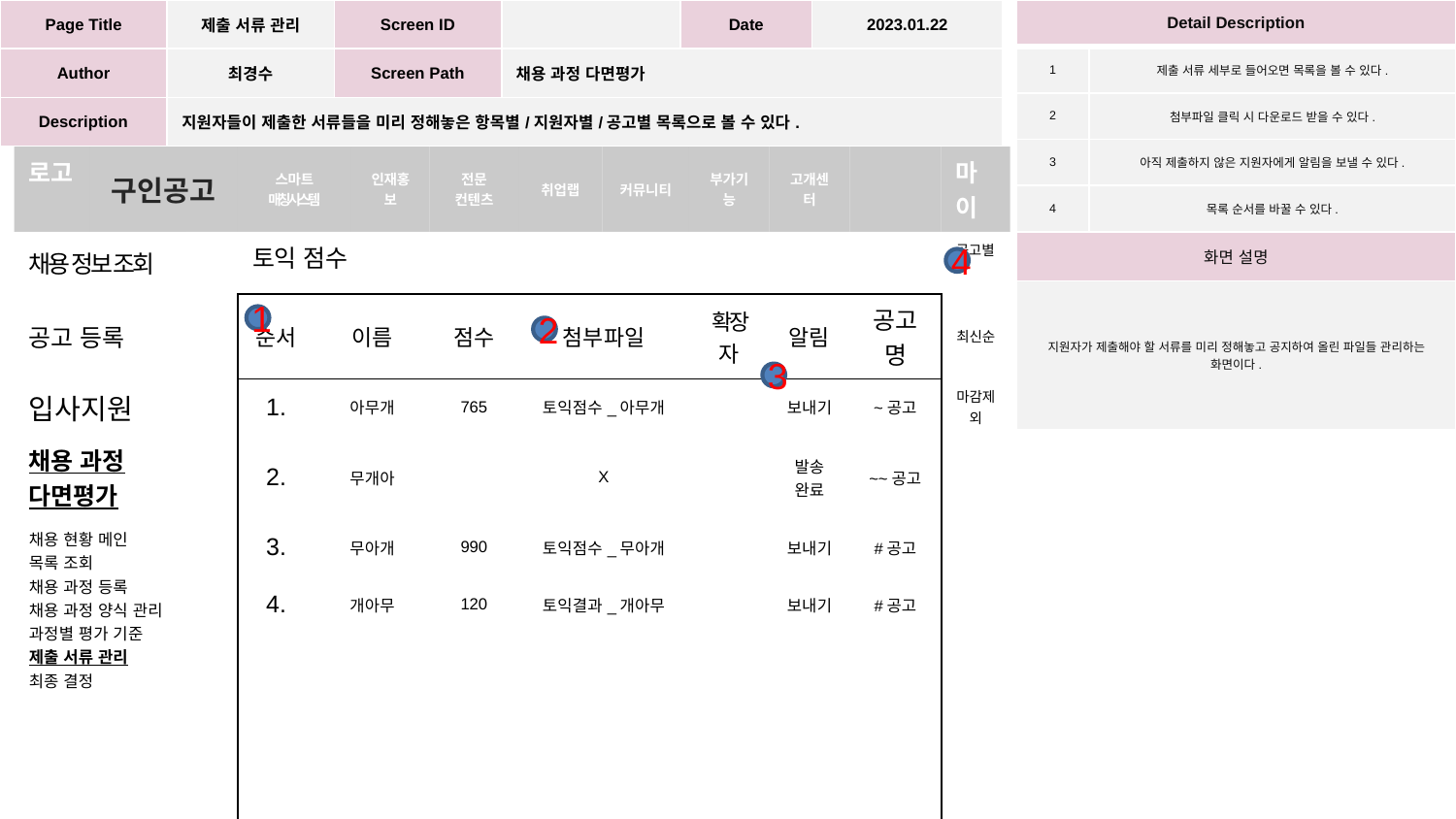

| Page Title | 제출 서류 관리 | Screen ID |  | Date | 2023.01.22 |
| --- | --- | --- | --- | --- | --- |
| Author | 최경수 | Screen Path | 채용 과정 다면평가 |  |  |
| Description | 지원자들이 제출한 서류들을 미리 정해놓은 항목별/지원자별/공고별 목록으로 볼 수 있다. |  |  |  |  |
| Detail Description |  |
| --- | --- |
| 1 | 제출 서류 세부로 들어오면 목록을 볼 수 있다. |
| 2 | 첨부파일 클릭 시 다운로드 받을 수 있다. |
| 3 | 아직 제출하지 않은 지원자에게 알림을 보낼 수 있다. |
| 4 | 목록 순서를 바꿀 수 있다. |
| 화면 설명 |  |
| 지원자가 제출해야 할 서류를 미리 정해놓고 공지하여 올린 파일들 관리하는 화면이다. |  |
| 로고 | 구인공고 | 구인공고 | 스마트 매칭시스템 |  | 인재홍보 | 전문 컨텐츠 | 취업랩 | 커뮤니티 | 부가기능 | 고개센터 |  | 마이 |
| --- | --- | --- | --- | --- | --- | --- | --- | --- | --- | --- | --- | --- |
| 채용 정보 조회 |  |  | 토익 점수 |  |  |  |  |  |  |  |  | 공고별 |
| 공고 등록 |  |  | 순서 | 이름 | 이름 | 점수 | 첨부파일 |  | 확장자 | 알림 | 공고명 | 최신순 |
| 입사지원 |  |  | 1. | 아무개 | 아무개 | 765 | 토익점수\_아무개 |  |  | 보내기 | ~공고 | 마감제외 |
| 채용 과정 다면평가 |  |  | 2. | 무개아 |  |  | X |  |  | 발송 완료 | ~~공고 |  |
| 채용 현황 메인 목록 조회 채용 과정 등록 채용 과정 양식 관리 과정별 평가 기준 제출 서류 관리 최종 결정 |  |  | 3. | 무아개 |  | 990 | 토익점수\_무아개 |  |  | 보내기 | #공고 |  |
|  |  |  | 4. | 개아무 |  | 120 | 토익결과\_개아무 |  |  | 보내기 | #공고 |  |
|  |  |  |  |  |  |  |  |  |  |  |  |  |
|  |  |  |  |  |  |  |  |  |  |  |  |  |
|  |  |  |  |  |  |  |  |  |  |  |  |  |
|  |  |  |  |  |  |  |  |  |  |  |  |  |
4
1
2
3